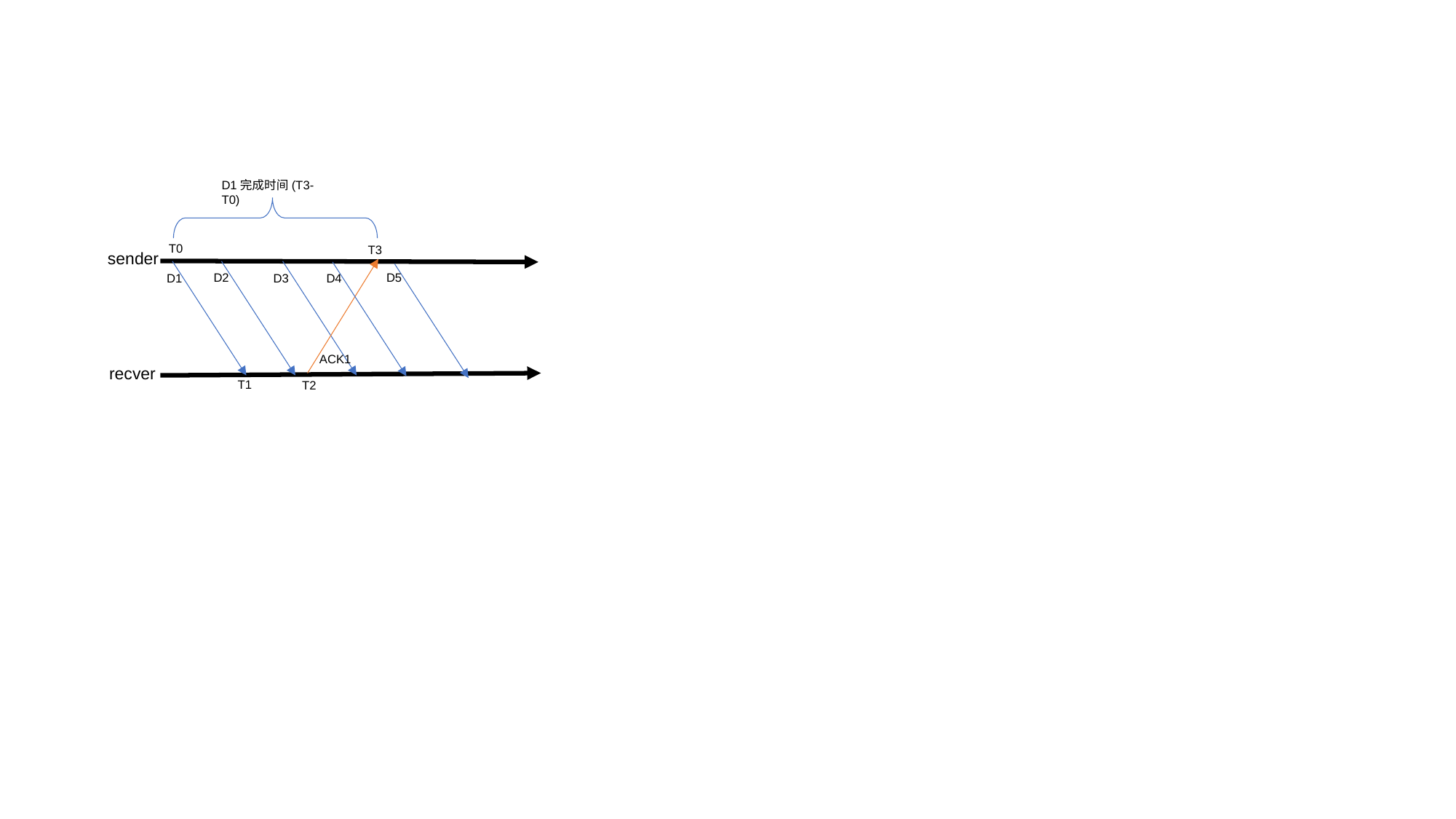

D1完成时间(T3-T0)
T0
T3
sender
D5
D2
D1
D3
D4
ACK1
recver
T1
T2